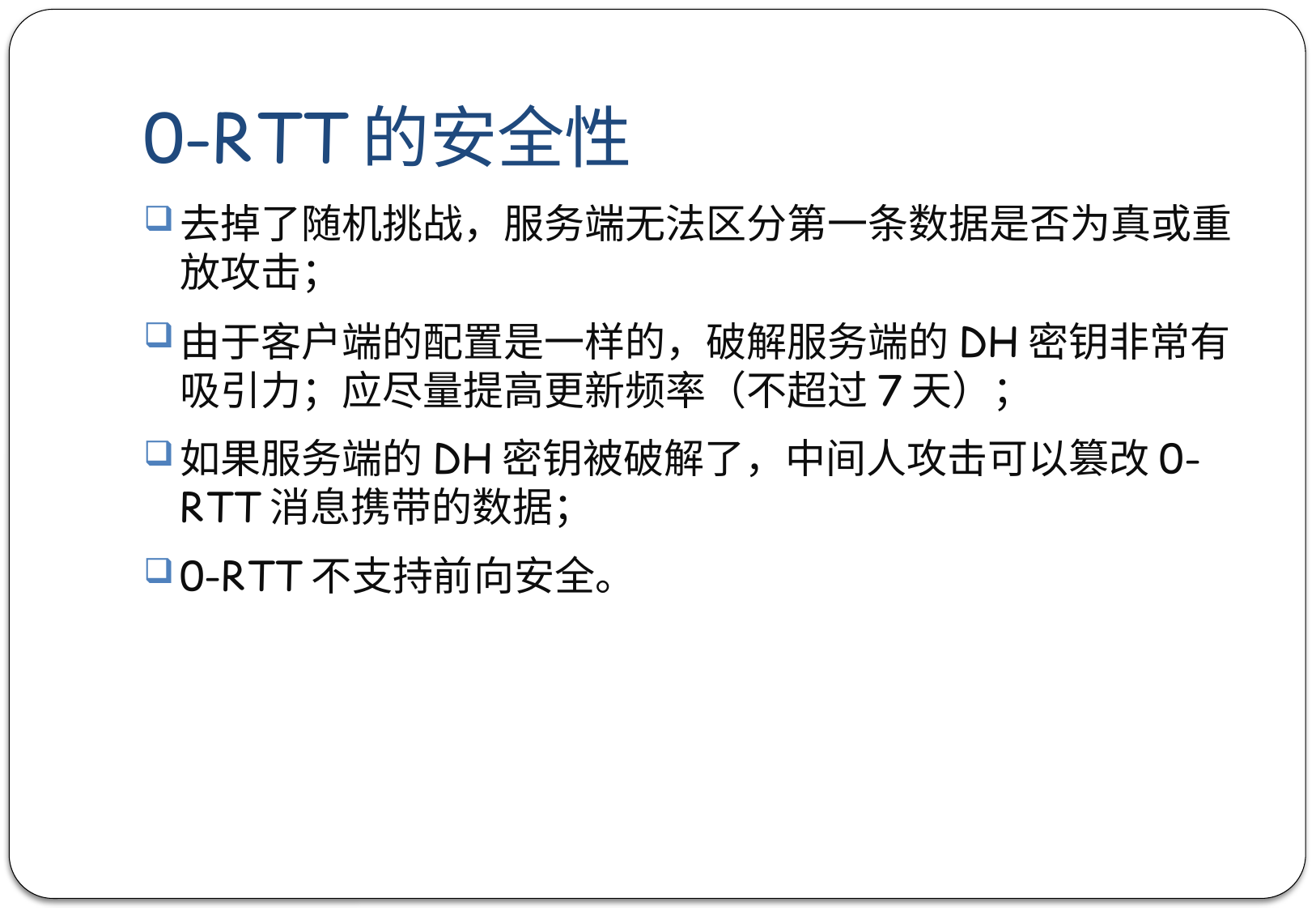

# 0-RTT的安全性
去掉了随机挑战，服务端无法区分第一条数据是否为真或重放攻击；
由于客户端的配置是一样的，破解服务端的DH密钥非常有吸引力；应尽量提高更新频率（不超过7天）；
如果服务端的DH密钥被破解了，中间人攻击可以篡改0-RTT消息携带的数据；
0-RTT不支持前向安全。